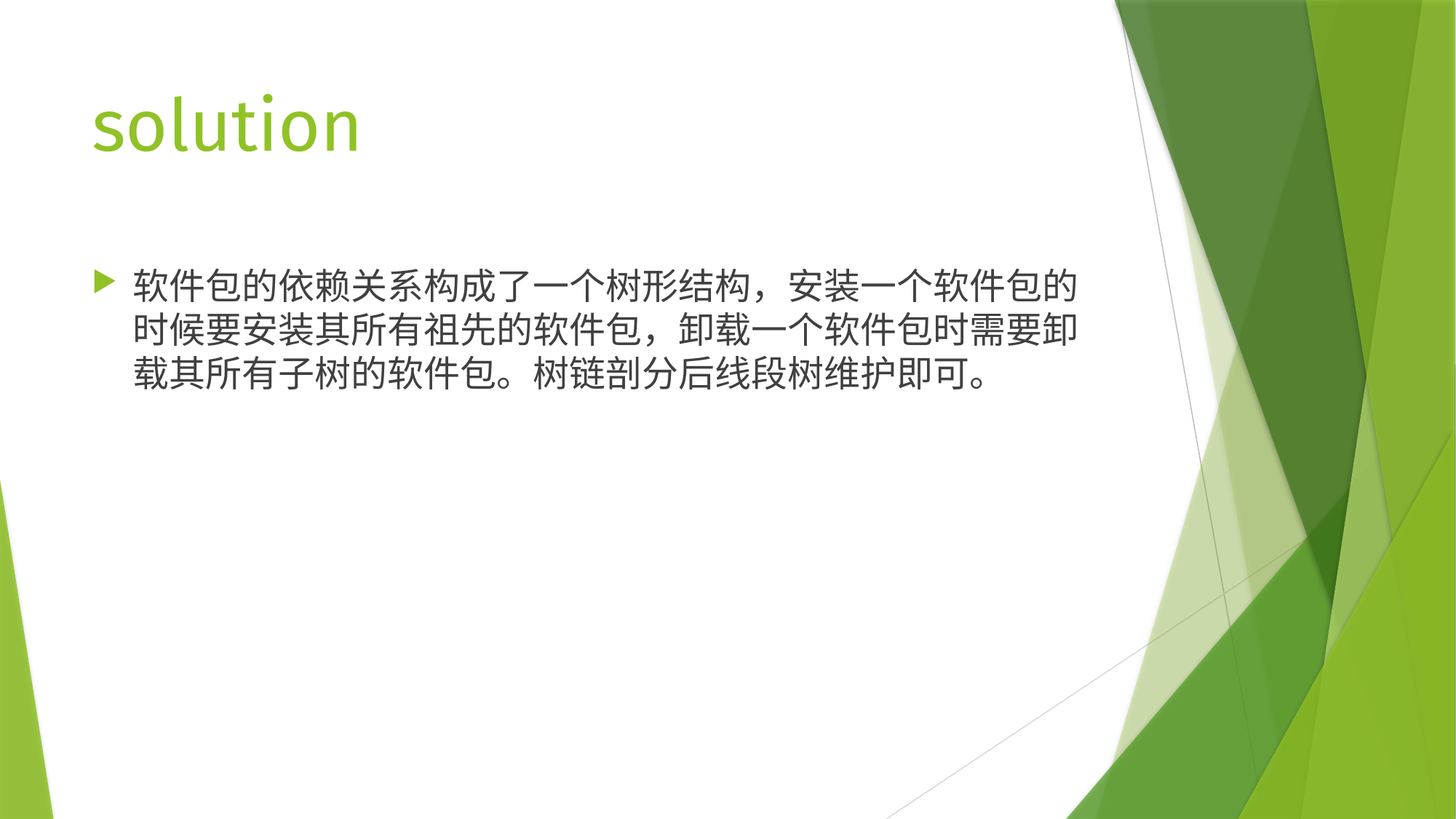

# solution
软件包的依赖关系构成了一个树形结构，安装一个软件包的时候要安装其所有祖先的软件包，卸载一个软件包时需要卸载其所有子树的软件包。树链剖分后线段树维护即可。